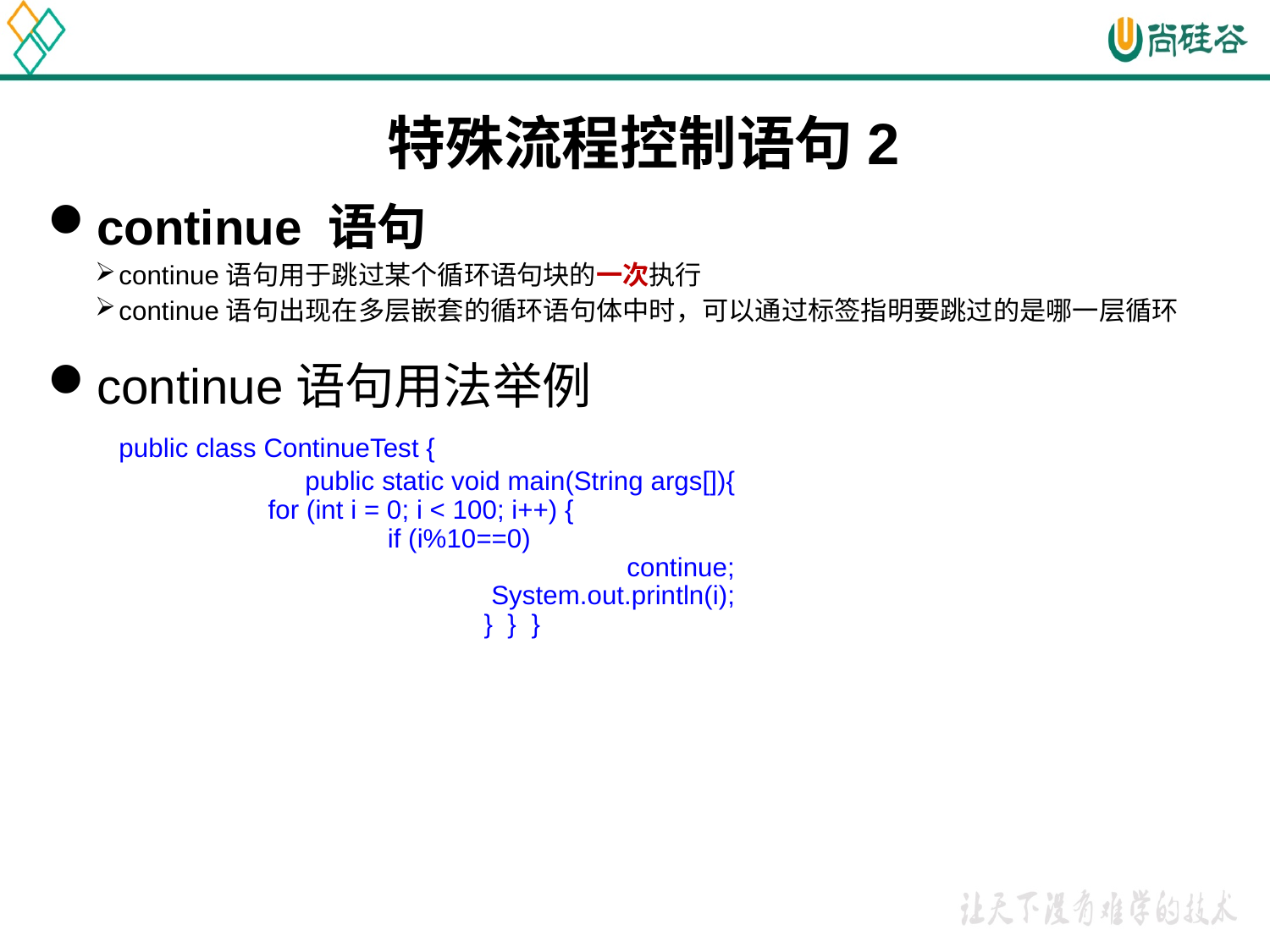

# 特殊流程控制语句2
continue 语句
continue语句用于跳过某个循环语句块的一次执行
continue语句出现在多层嵌套的循环语句体中时，可以通过标签指明要跳过的是哪一层循环

continue语句用法举例
	public class ContinueTest {
		        public static void main(String args[]){
	     	   for (int i = 0; i < 100; i++) {
	      	         	  if (i%10==0)
			        		continue;
		         	                System.out.println(i);
		         	               }  }  }